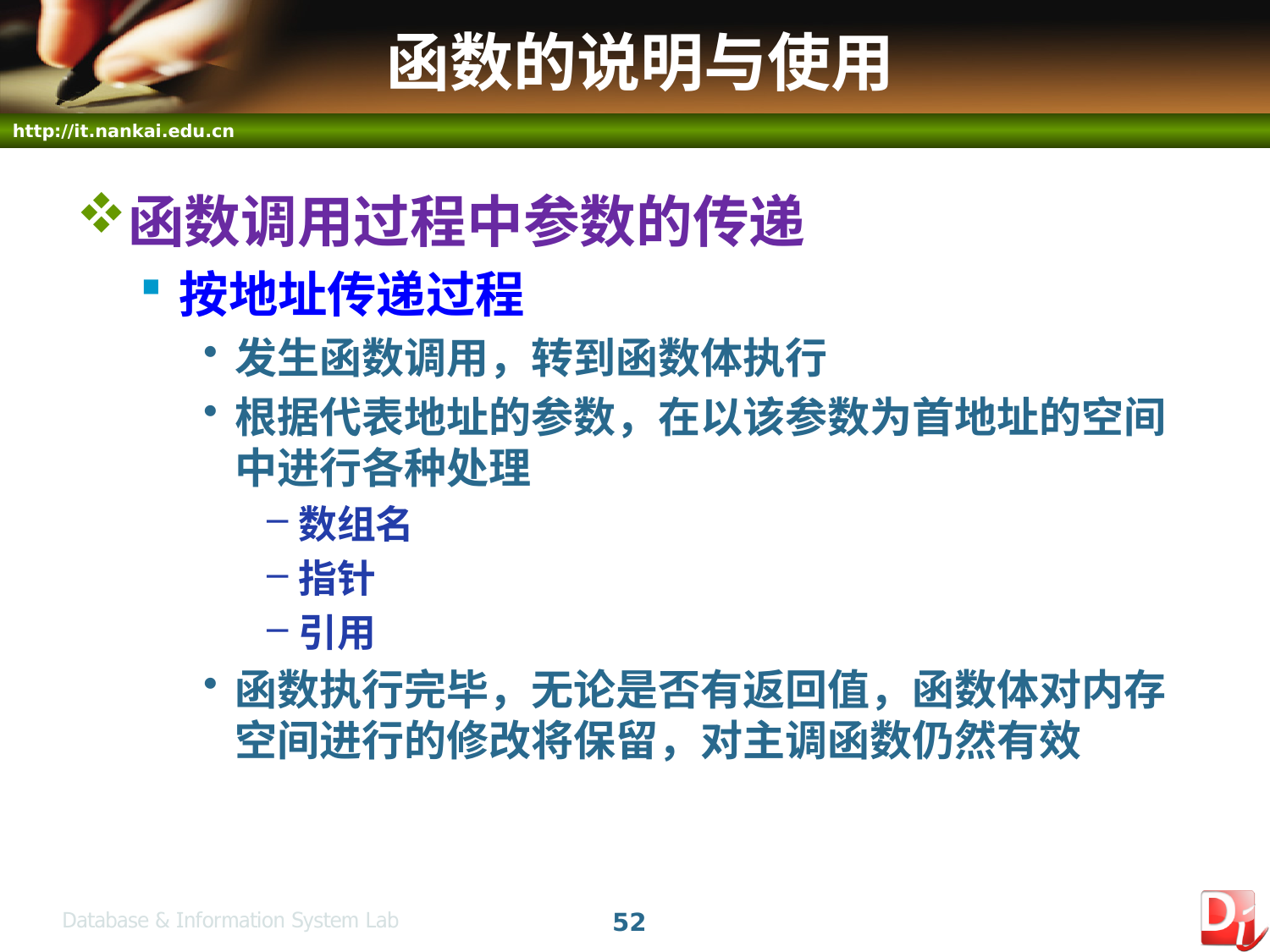

# 函数的说明与使用
函数调用过程中参数的传递
按地址传递过程
发生函数调用，转到函数体执行
根据代表地址的参数，在以该参数为首地址的空间中进行各种处理
数组名
指针
引用
函数执行完毕，无论是否有返回值，函数体对内存空间进行的修改将保留，对主调函数仍然有效
52
Database & Information System Lab